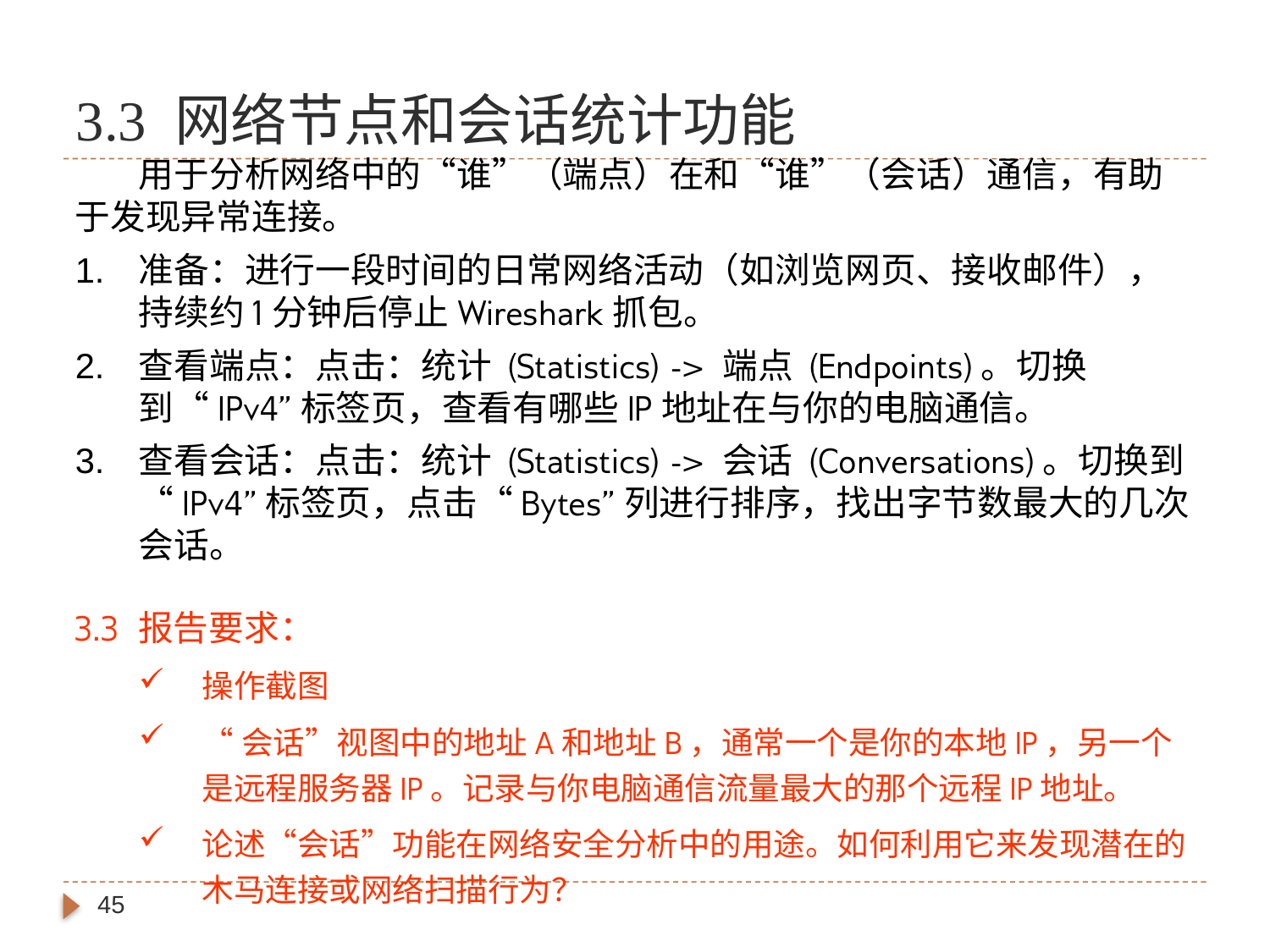

# 3.3 网络节点和会话统计功能
用于分析网络中的“谁”（端点）在和“谁”（会话）通信，有助于发现异常连接。
准备：进行一段时间的日常网络活动（如浏览网页、接收邮件），持续约1分钟后停止Wireshark抓包。
查看端点：点击：统计 (Statistics) -> 端点 (Endpoints)。切换到“IPv4”标签页，查看有哪些IP地址在与你的电脑通信。
查看会话：点击：统计 (Statistics) -> 会话 (Conversations)。切换到“IPv4”标签页，点击“Bytes”列进行排序，找出字节数最大的几次会话。
3.3 报告要求：
操作截图
“会话”视图中的地址A和地址B，通常一个是你的本地IP，另一个是远程服务器IP。记录与你电脑通信流量最大的那个远程IP地址。
论述“会话”功能在网络安全分析中的用途。如何利用它来发现潜在的木马连接或网络扫描行为？
45